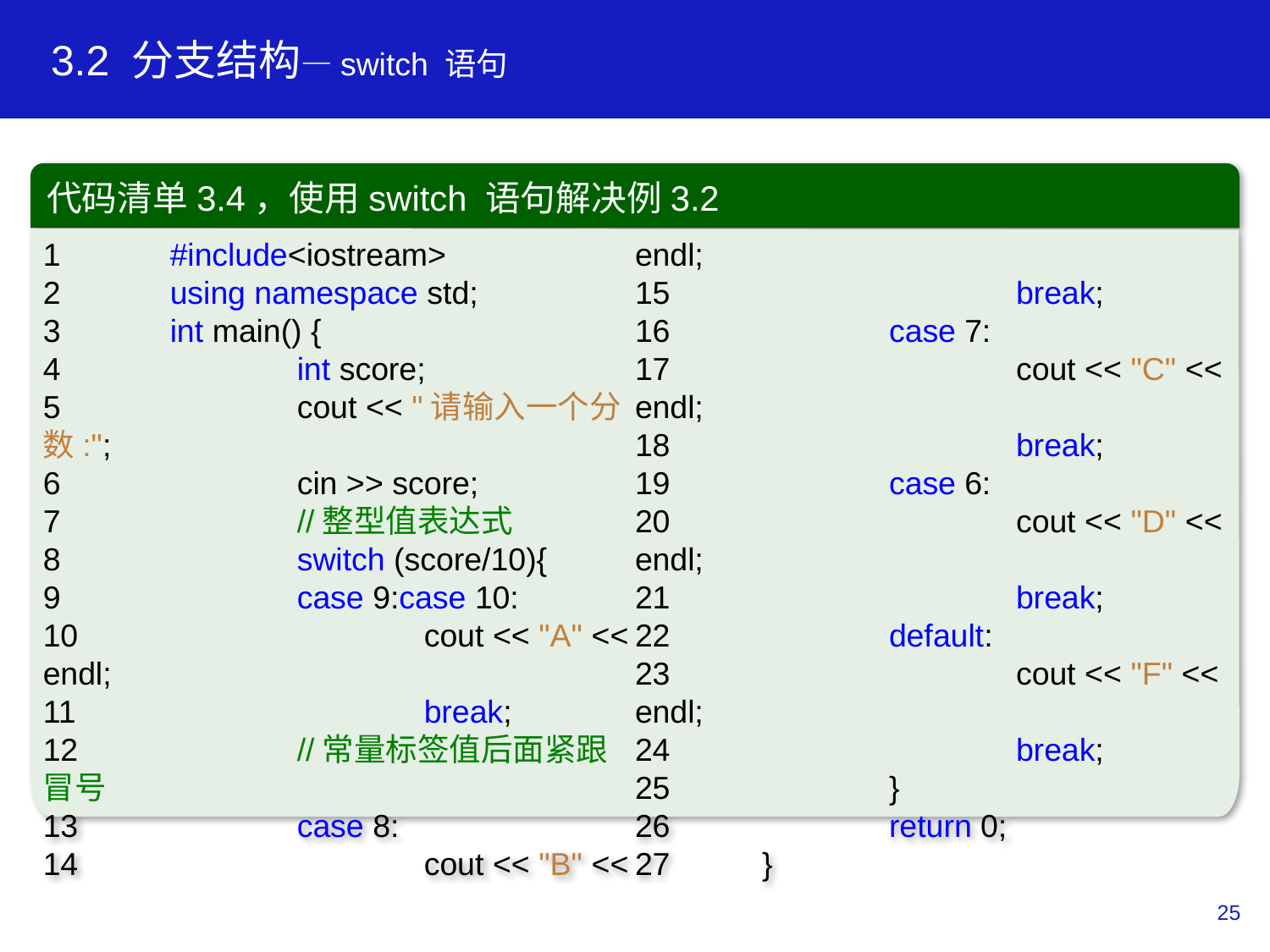

# 3.2 分支结构—switch 语句
代码清单3.4，使用switch 语句解决例3.2
1 	#include<iostream>
2 	using namespace std;
3 	int main() {
4 		int score;
5 		cout << "请输入一个分数:";
6 		cin >> score;
7 		//整型值表达式
8 		switch (score/10){
9 		case 9:case 10:
10 			cout << "A" << endl;
11 			break;
12 		//常量标签值后面紧跟冒号
13 		case 8:
14 			cout << "B" << endl;
15 			break;
16 		case 7:
17 			cout << "C" << endl;
18 			break;
19 		case 6:
20 			cout << "D" << endl;
21 			break;
22 		default:
23 			cout << "F" << endl;
24 			break;
25 		}
26 		return 0;
27 	}
25